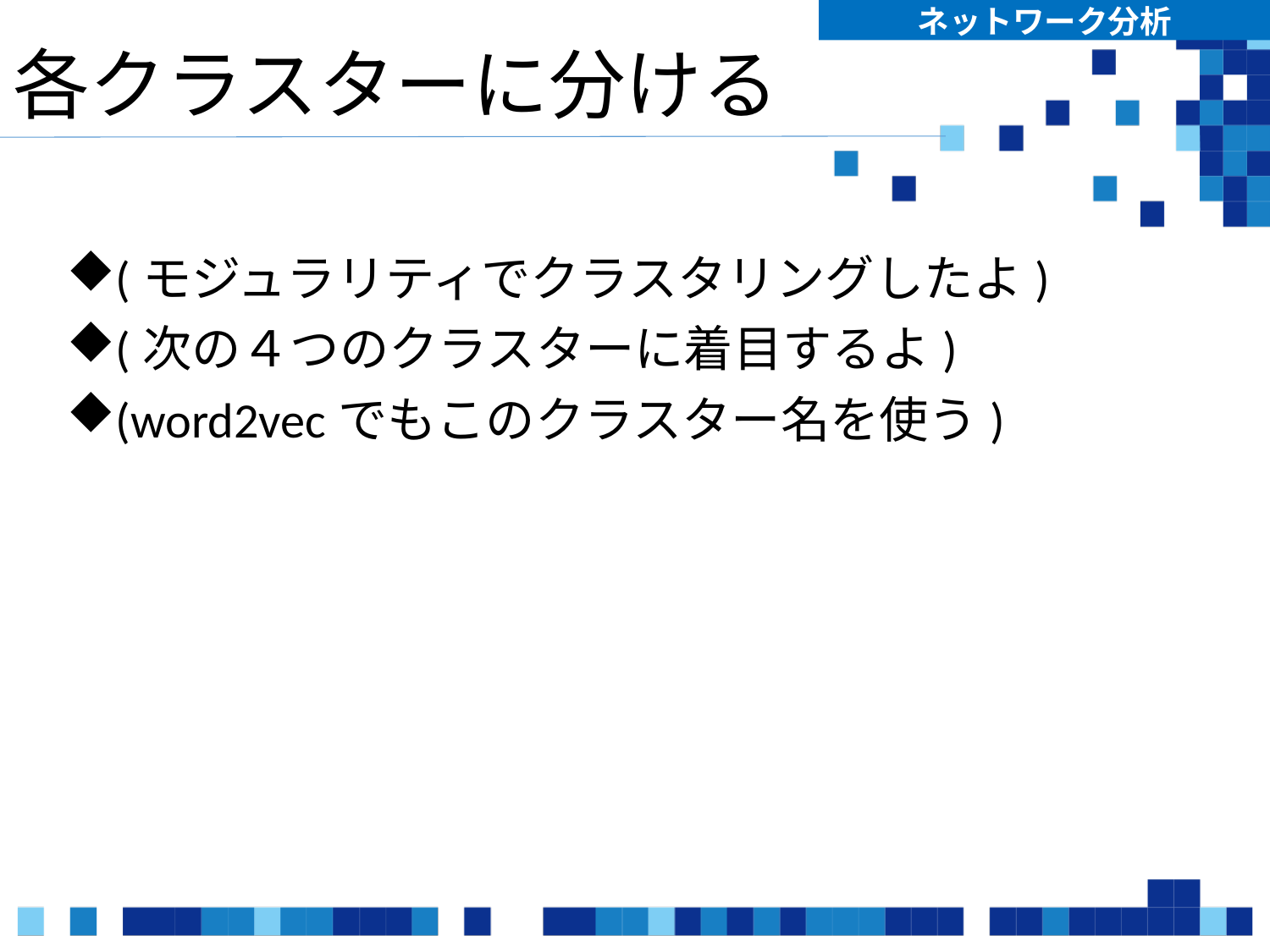

ネットワーク分析
# 各クラスターに分ける
(モジュラリティでクラスタリングしたよ)
(次の４つのクラスターに着目するよ)
(word2vecでもこのクラスター名を使う)